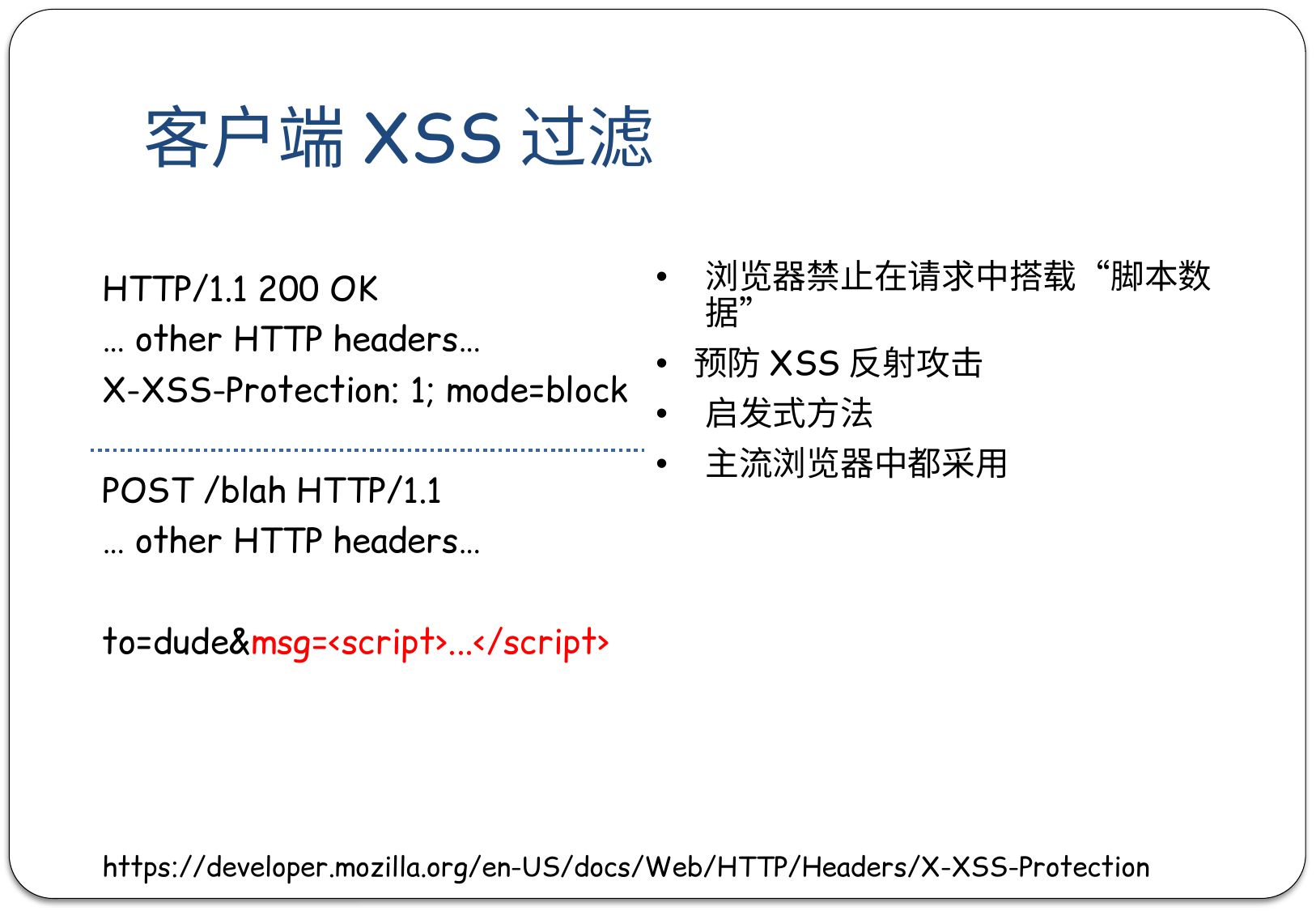

# 客户端XSS过滤
浏览器禁止在请求中搭载“脚本数据”
预防XSS反射攻击
启发式方法
主流浏览器中都采用
HTTP/1.1 200 OK
… other HTTP headers…
X-XSS-Protection: 1; mode=block

POST /blah HTTP/1.1
… other HTTP headers…

to=dude&msg=<script>...</script>
https://developer.mozilla.org/en-US/docs/Web/HTTP/Headers/X-XSS-Protection